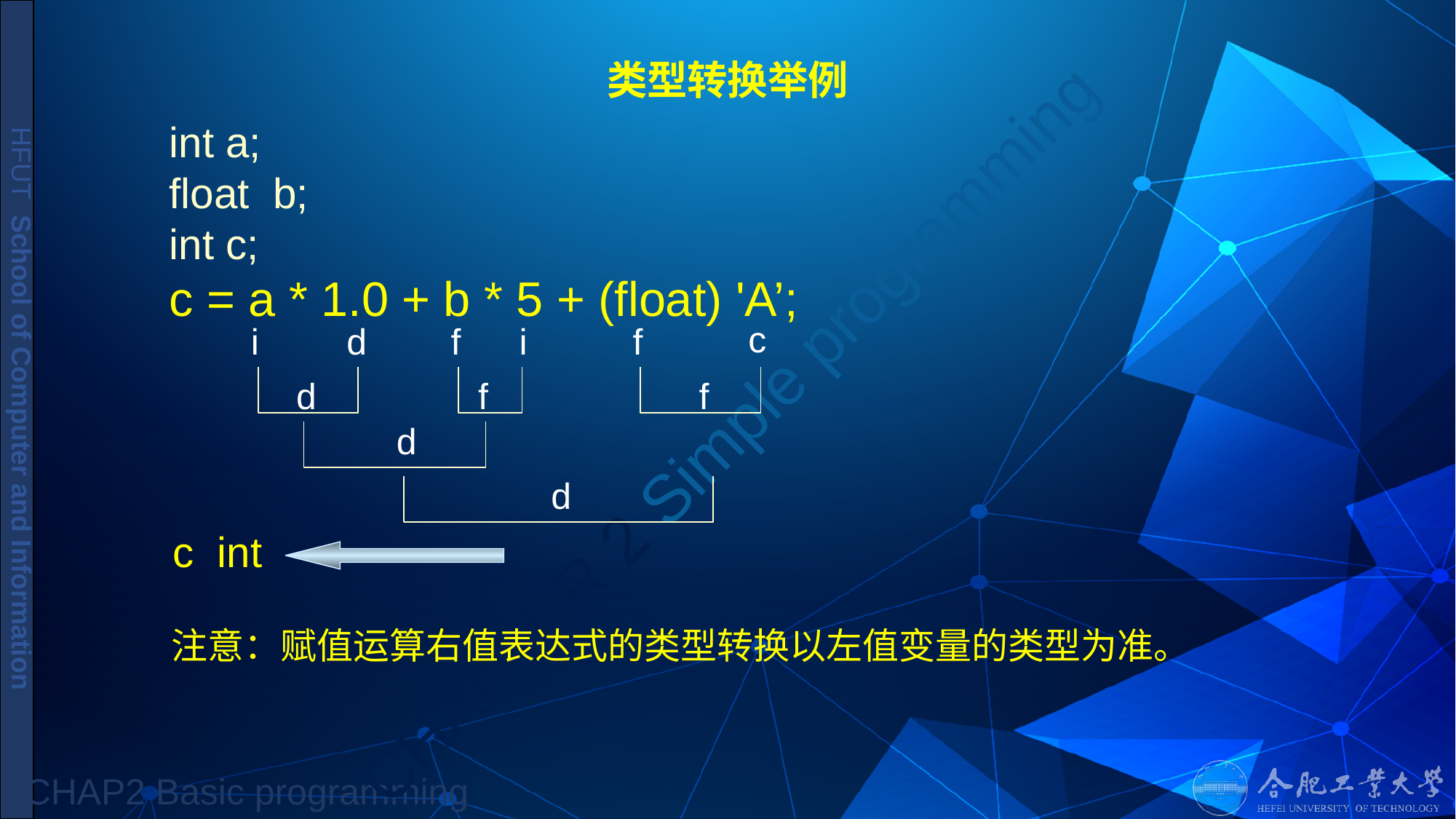

# 类型转换举例
int a;
float  b;
int c;
c = a * 1.0 + b * 5 + (float) 'A’;
c
i
d
f
i
f

d
f
f
d
d
c  int

注意：赋值运算右值表达式的类型转换以左值变量的类型为准。